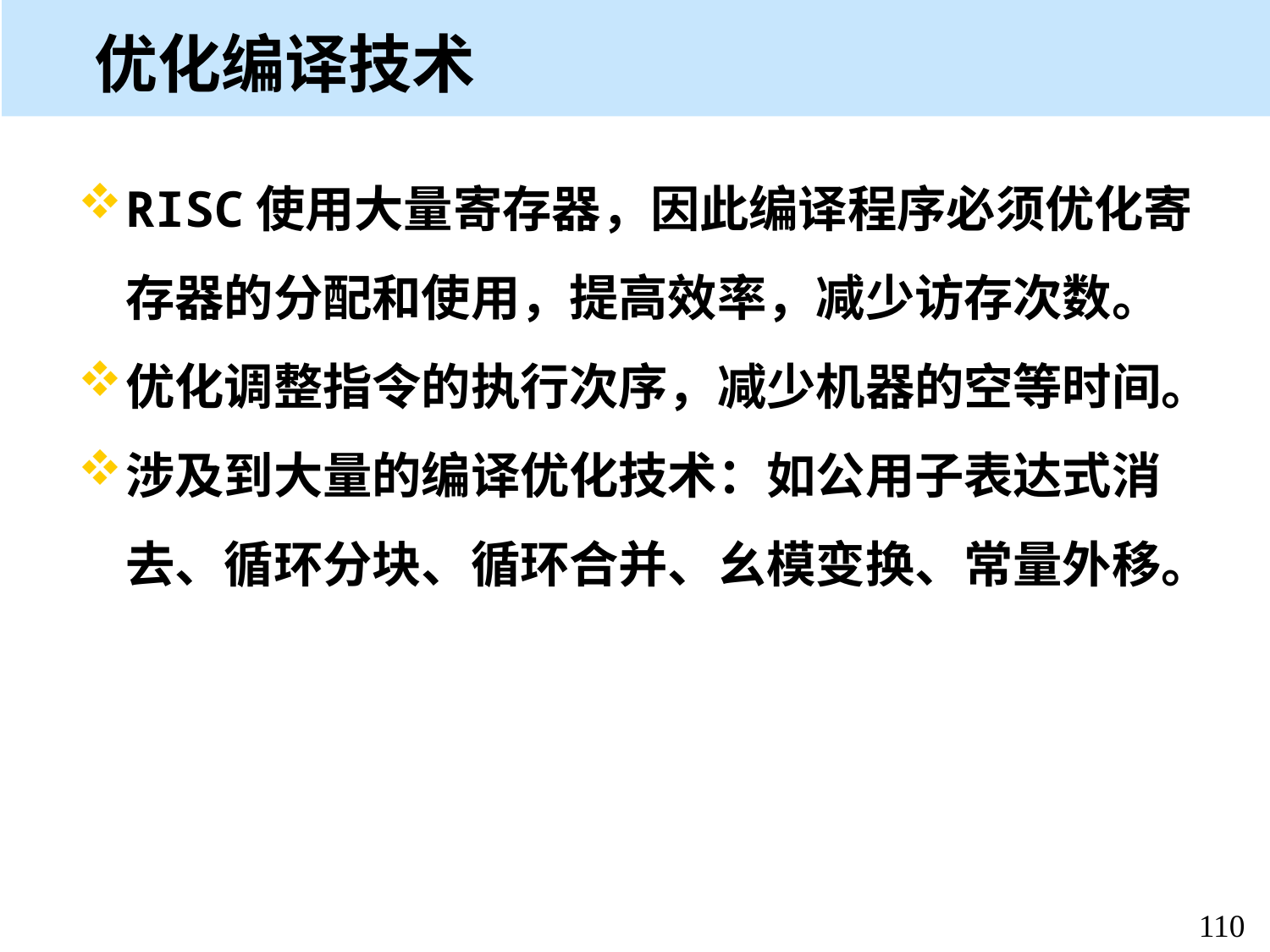

# 优化编译技术
RISC使用大量寄存器，因此编译程序必须优化寄存器的分配和使用，提高效率，减少访存次数。
优化调整指令的执行次序，减少机器的空等时间。
涉及到大量的编译优化技术：如公用子表达式消去、循环分块、循环合并、幺模变换、常量外移。